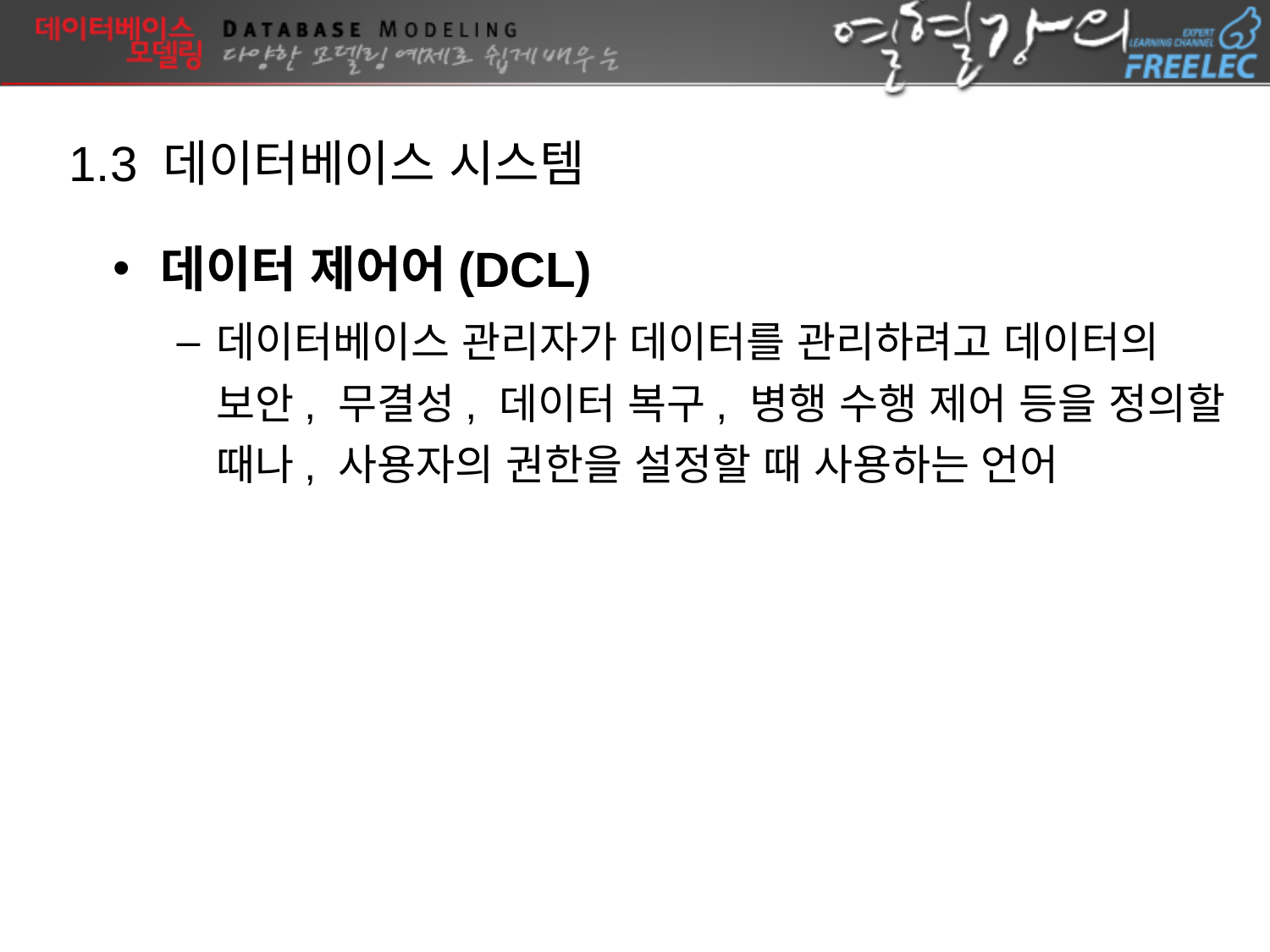

1.3 데이터베이스 시스템
데이터 제어어(DCL)
데이터베이스 관리자가 데이터를 관리하려고 데이터의 보안, 무결성, 데이터 복구, 병행 수행 제어 등을 정의할 때나, 사용자의 권한을 설정할 때 사용하는 언어